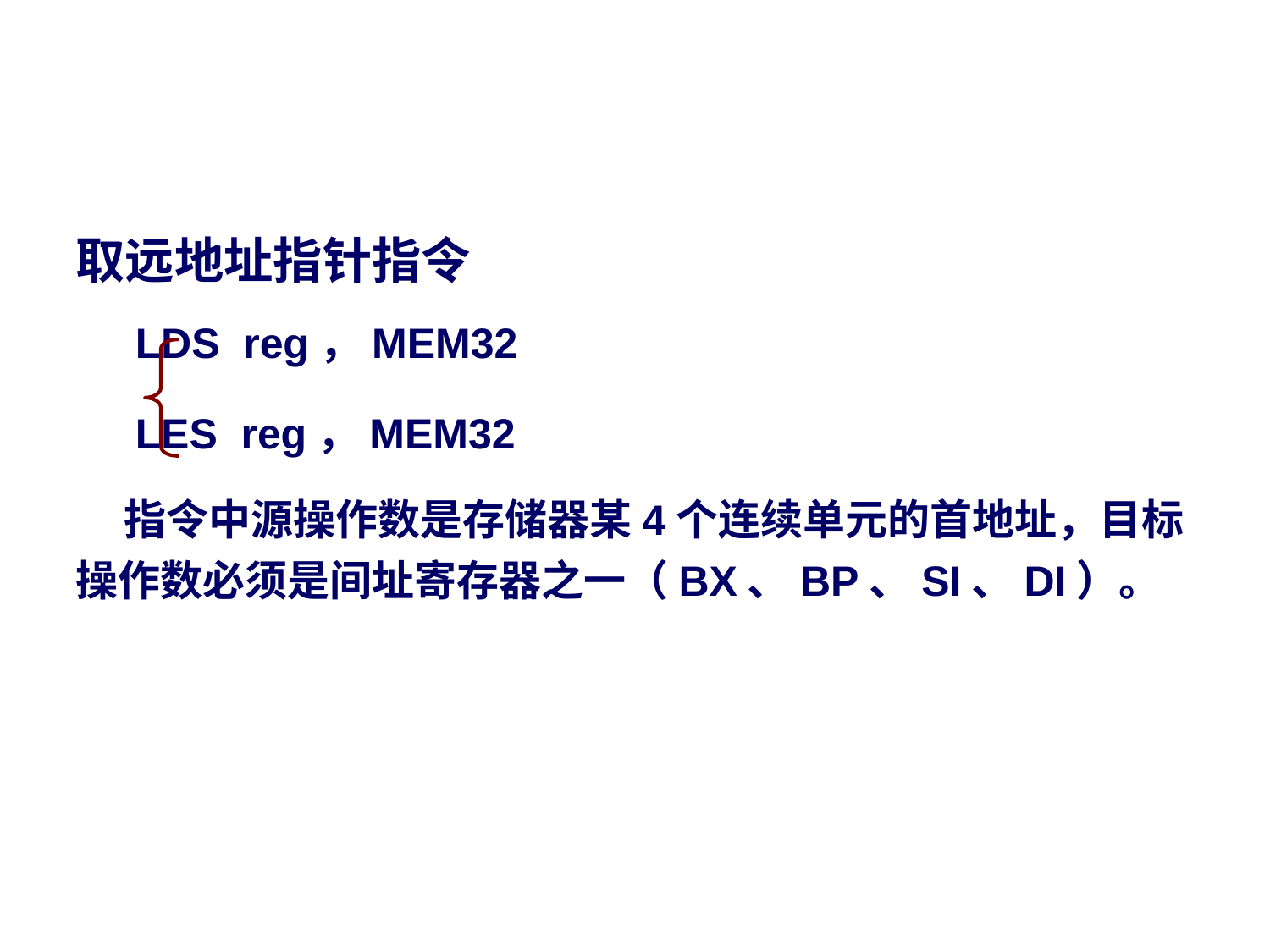

#
取远地址指针指令
     LDS  reg，MEM32
     LES  reg，MEM32
    指令中源操作数是存储器某4个连续单元的首地址，目标操作数必须是间址寄存器之一（BX、BP、SI、DI）。